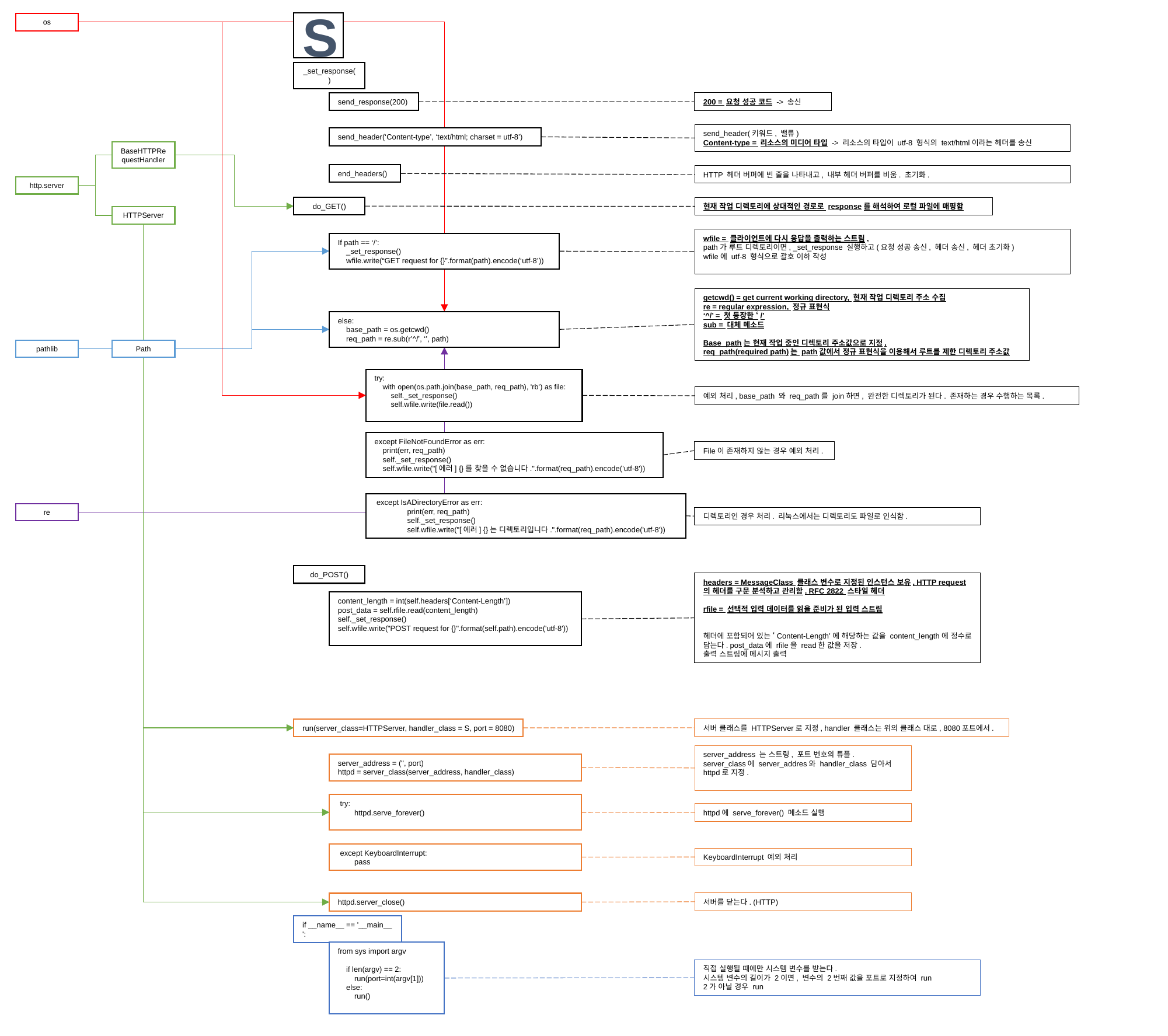

S
os
_set_response()
send_response(200)
200 = 요청 성공 코드 -> 송신
send_header(키워드, 밸류)
Content-type = 리소스의 미디어 타입 -> 리소스의 타입이 utf-8 형식의 text/html이라는 헤더를 송신
send_header(‘Content-type’, ‘text/html; charset = utf-8’)
BaseHTTPRequestHandler
end_headers()
HTTP 헤더 버퍼에 빈 줄을 나타내고, 내부 헤더 버퍼를 비움. 초기화.
http.server
do_GET()
현재 작업 디렉토리에 상대적인 경로로 response를 해석하여 로컬 파일에 매핑함
HTTPServer
wfile = 클라이언트에 다시 응답을 출력하는 스트림.
path가 루트 디렉토리이면, _set_response 실행하고(요청 성공 송신, 헤더 송신, 헤더 초기화)
wfile에 utf-8 형식으로 괄호 이하 작성

If path == ‘/’:
    _set_response()
    wfile.write(“GET request for {}”.format(path).encode(‘utf-8’))
getcwd() = get current working directory, 현재 작업 디렉토리 주소 수집
re = regular expression, 정규 표현식
‘^/’ = 첫 등장한 ‘/’
sub = 대체 메소드

Base_path는 현재 작업 중인 디렉토리 주소값으로 지정,
req_path(required path)는 path값에서 정규 표현식을 이용해서 루트를 제한 디렉토리 주소값
else:
    base_path = os.getcwd()
    req_path = re.sub(r’^/’, ‘’, path)
Path
pathlib
try:
    with open(os.path.join(base_path, req_path), 'rb') as file:
        self._set_response()
        self.wfile.write(file.read())

예외 처리, base_path 와 req_path를 join하면, 완전한 디렉토리가 된다. 존재하는 경우 수행하는 목록.
except FileNotFoundError as err:
    print(err, req_path)
    self._set_response()
    self.wfile.write("[에러] {}를 찾을 수 없습니다.".format(req_path).encode('utf-8'))
File이 존재하지 않는 경우 예외 처리.
 except IsADirectoryError as err:
                print(err, req_path)
                self._set_response()
                self.wfile.write("[에러] {}는 디렉토리입니다.".format(req_path).encode('utf-8'))
re
디렉토리인 경우 처리. 리눅스에서는 디렉토리도 파일로 인식함.
do_POST()
headers = MessageClass 클래스 변수로 지정된 인스턴스 보유, HTTP request의 헤더를 구문 분석하고 관리함. RFC 2822 스타일 헤더

rfile = 선택적 입력 데이터를 읽을 준비가 된 입력 스트림

헤더에 포함되어 있는 ‘Content-Length’에 해당하는 값을 content_length에 정수로 담는다. post_data에 rfile을 read한 값을 저장.
출력 스트림에 메시지 출력
content_length = int(self.headers[‘Content-Length’])
post_data = self.rfile.read(content_length)
self._set_response()
self.wfile.write("POST request for {}".format(self.path).encode('utf-8'))

run(server_class=HTTPServer, handler_class = S, port = 8080)
서버 클래스를 HTTPServer로 지정, handler 클래스는 위의 클래스 대로, 8080포트에서.
server_address 는 스트링, 포트 번호의 튜플.
server_class에 server_addres와 handler_class 담아서 httpd로 지정.

server_address = ('', port)
httpd = server_class(server_address, handler_class)
 try:
        httpd.serve_forever()

httpd에 serve_forever() 메소드 실행
 except KeyboardInterrupt:
        pass
KeyboardInterrupt 예외 처리
서버를 닫는다. (HTTP)
httpd.server_close()
if __name__ == '__main__':
from sys import argv
    if len(argv) == 2:
        run(port=int(argv[1]))
    else:
        run()

직접 실행될 때에만 시스템 변수를 받는다.
시스템 변수의 길이가 2이면, 변수의 2번째 값을 포트로 지정하여 run
2가 아닐 경우 run